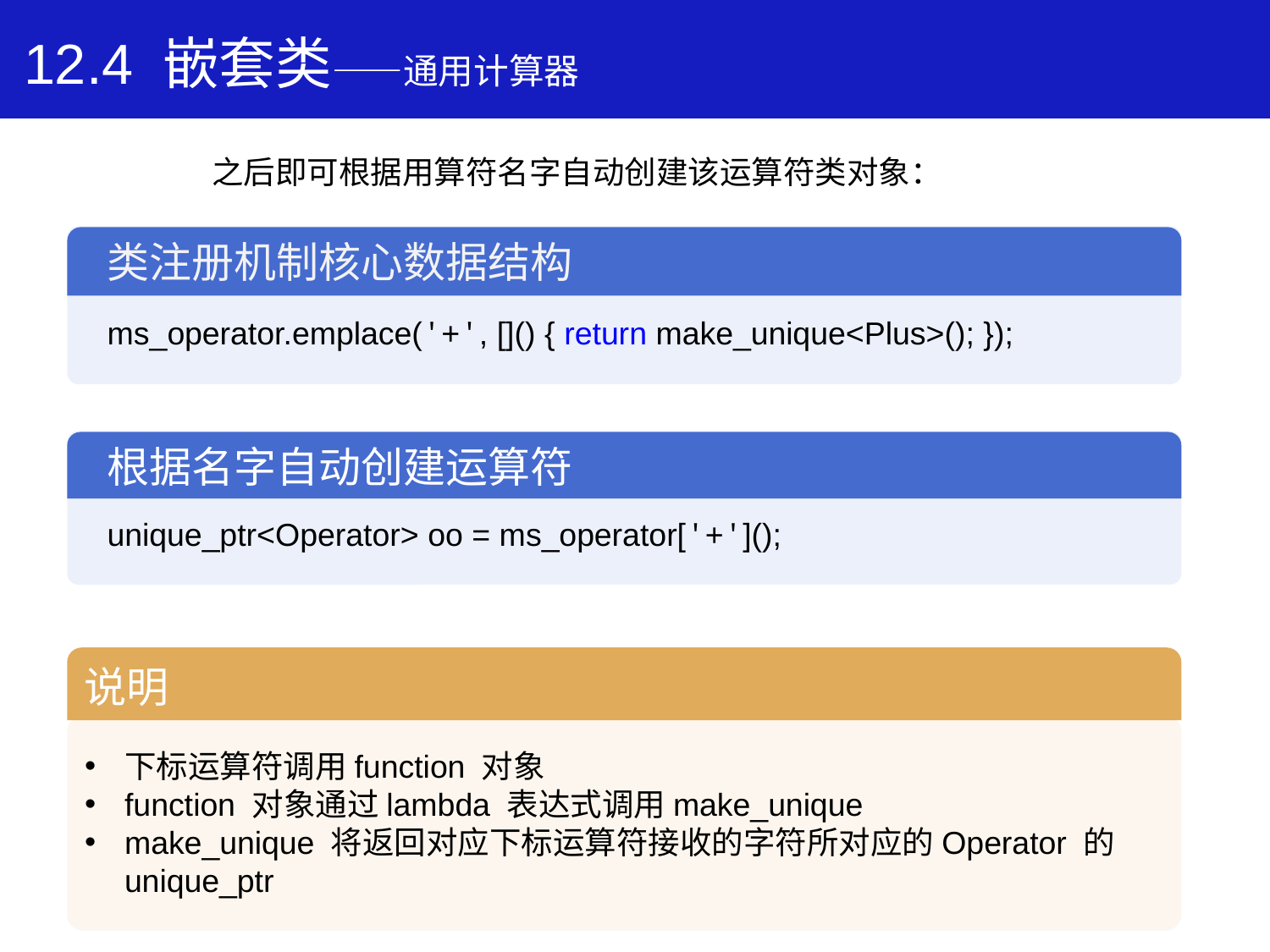

12.4 嵌套类——通用计算器
	之后即可根据用算符名字自动创建该运算符类对象：

类注册机制核心数据结构
ms_operator.emplace('+', []() { return make_unique<Plus>(); });

根据名字自动创建运算符
unique_ptr<Operator> oo = ms_operator['+']();
说明

下标运算符调用function 对象
function 对象通过lambda 表达式调用make_unique
make_unique 将返回对应下标运算符接收的字符所对应的Operator 的unique_ptr
41